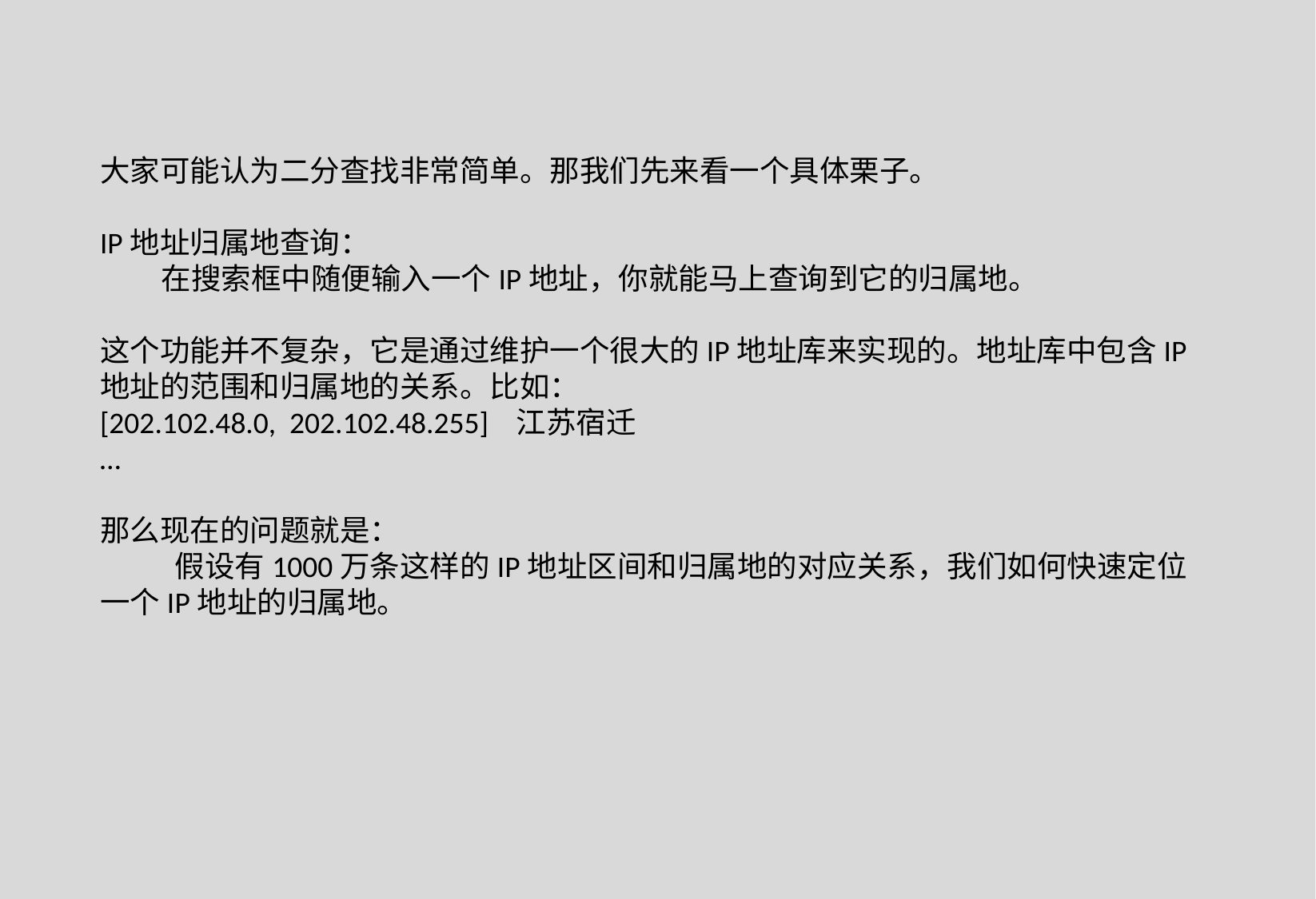

大家可能认为二分查找非常简单。那我们先来看一个具体栗子。

IP地址归属地查询：
        在搜索框中随便输入一个IP地址，你就能马上查询到它的归属地。

这个功能并不复杂，它是通过维护一个很大的IP地址库来实现的。地址库中包含IP地址的范围和归属地的关系。比如：
[202.102.48.0,  202.102.48.255]   江苏宿迁
…

那么现在的问题就是：
          假设有1000万条这样的IP地址区间和归属地的对应关系，我们如何快速定位一个IP地址的归属地。